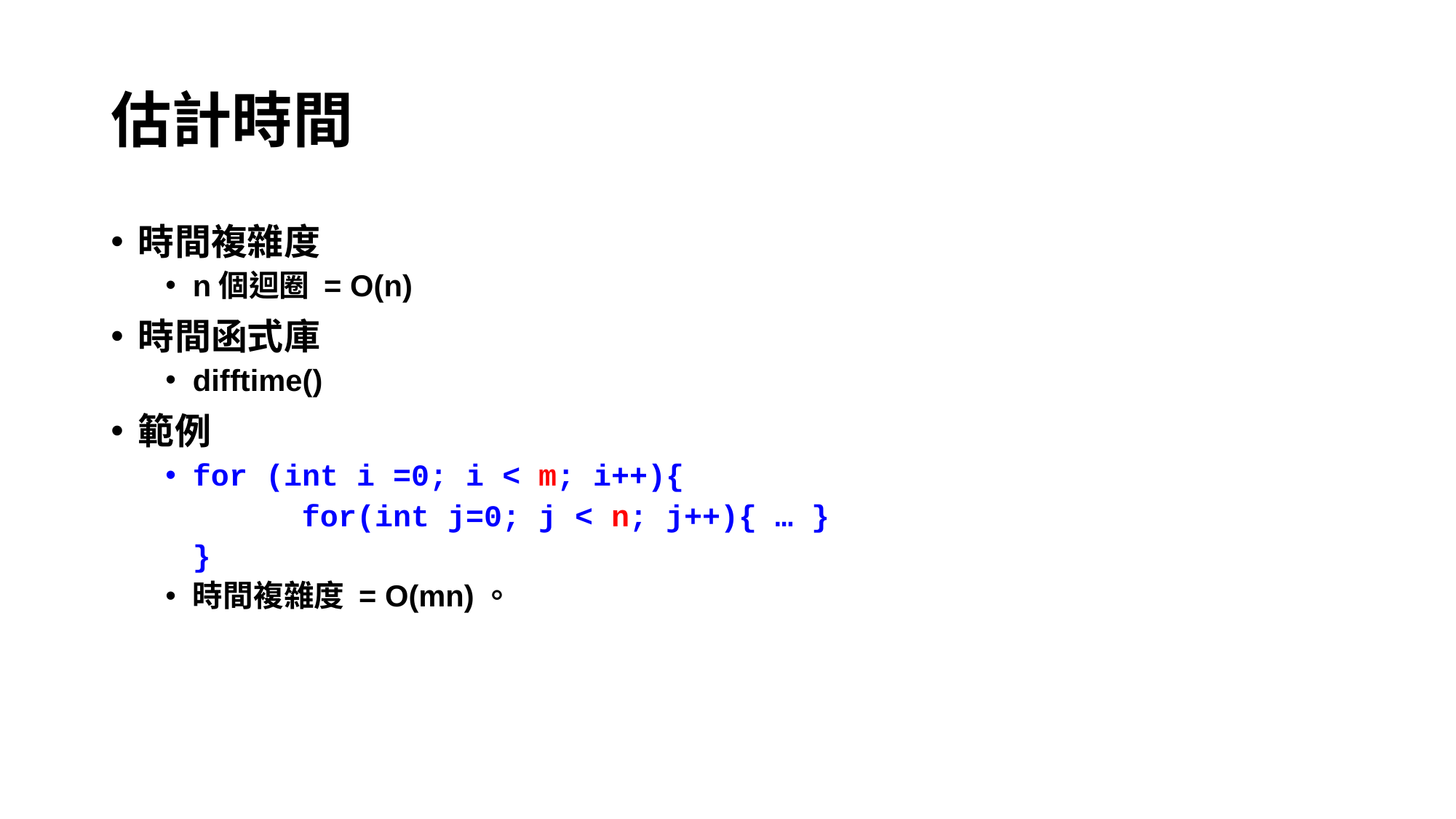

# 估計時間
時間複雜度
n個迴圈 = O(n)
時間函式庫
difftime()
範例
for (int i =0; i < m; i++){
		for(int j=0; j < n; j++){ … }
	}
時間複雜度 = O(mn)。